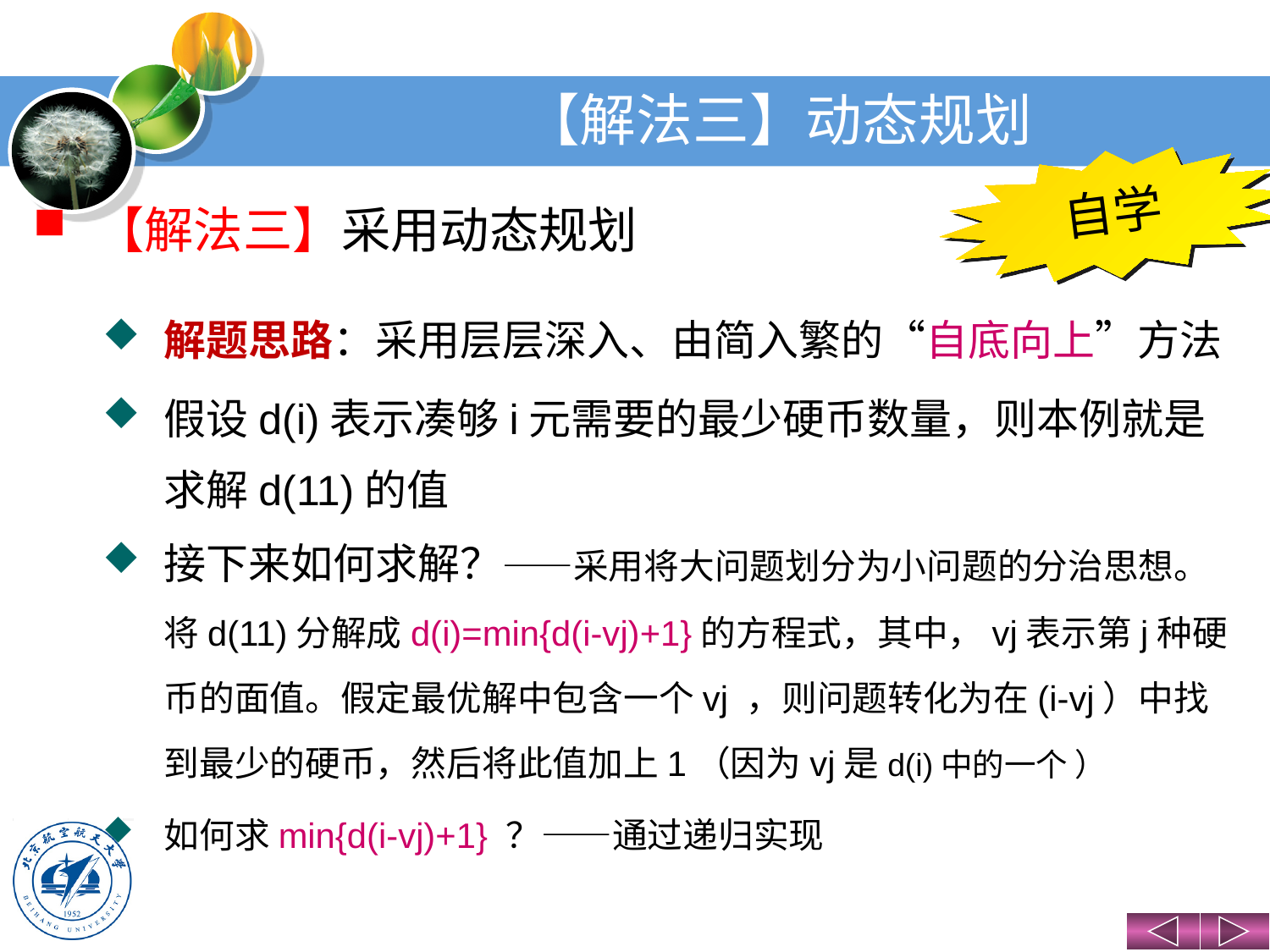

# 【解法三】动态规划
自学
【解法三】采用动态规划
解题思路：采用层层深入、由简入繁的“自底向上”方法
假设d(i)表示凑够i元需要的最少硬币数量，则本例就是求解d(11)的值
接下来如何求解？——采用将大问题划分为小问题的分治思想。将d(11)分解成d(i)=min{d(i-vj)+1}的方程式，其中，vj表示第j种硬币的面值。假定最优解中包含一个vj ，则问题转化为在(i-vj）中找到最少的硬币，然后将此值加上1（因为vj是d(i)中的一个 ）
如何求min{d(i-vj)+1} ？——通过递归实现
150